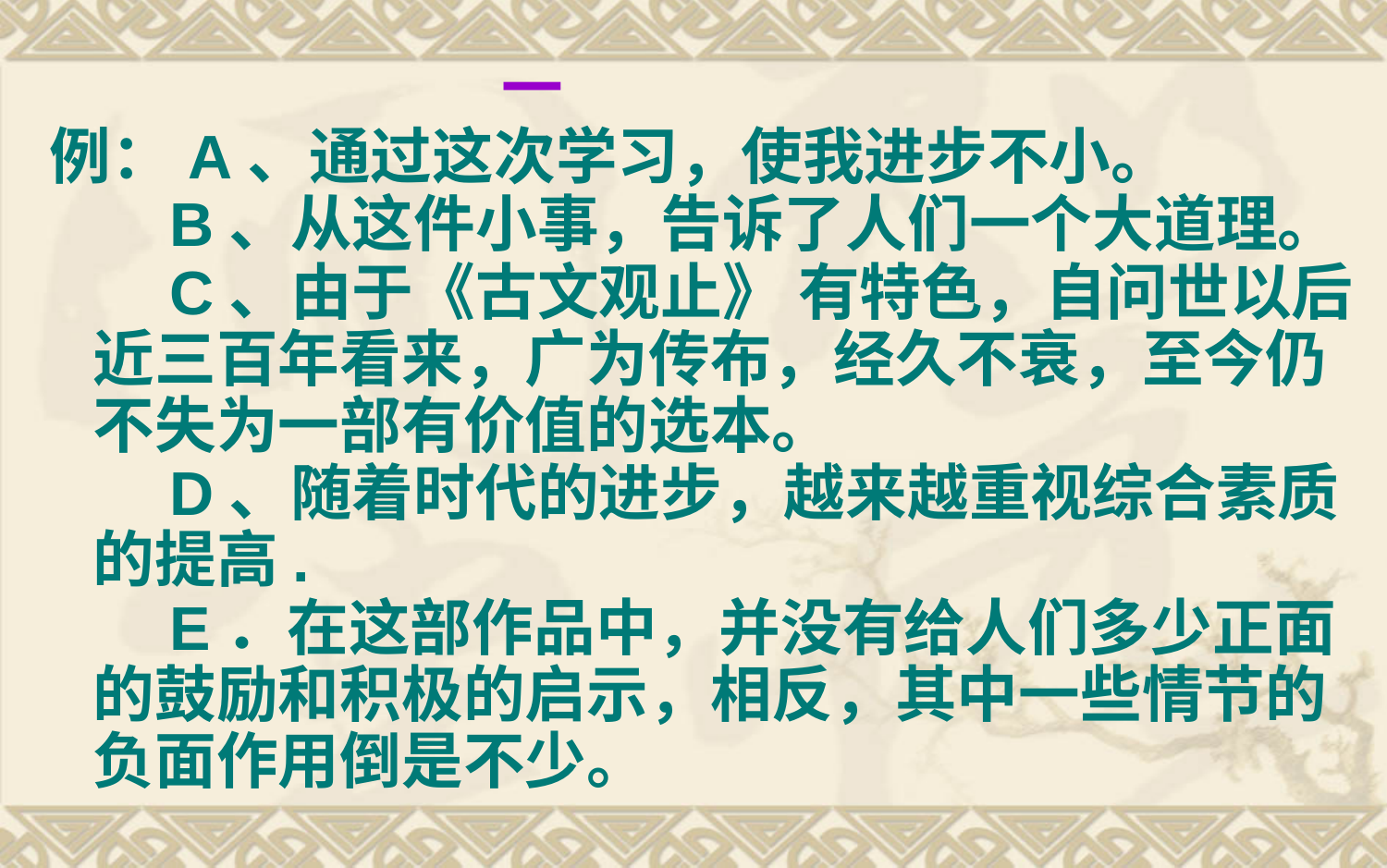

一
例：A、通过这次学习，使我进步不小。
       B、从这件小事，告诉了人们一个大道理。
       C、由于《古文观止》 有特色，自问世以后近三百年看来，广为传布，经久不衰，至今仍不失为一部有价值的选本。
       D、随着时代的进步，越来越重视综合素质的提高.
       E．在这部作品中，并没有给人们多少正面的鼓励和积极的启示，相反，其中一些情节的负面作用倒是不少。